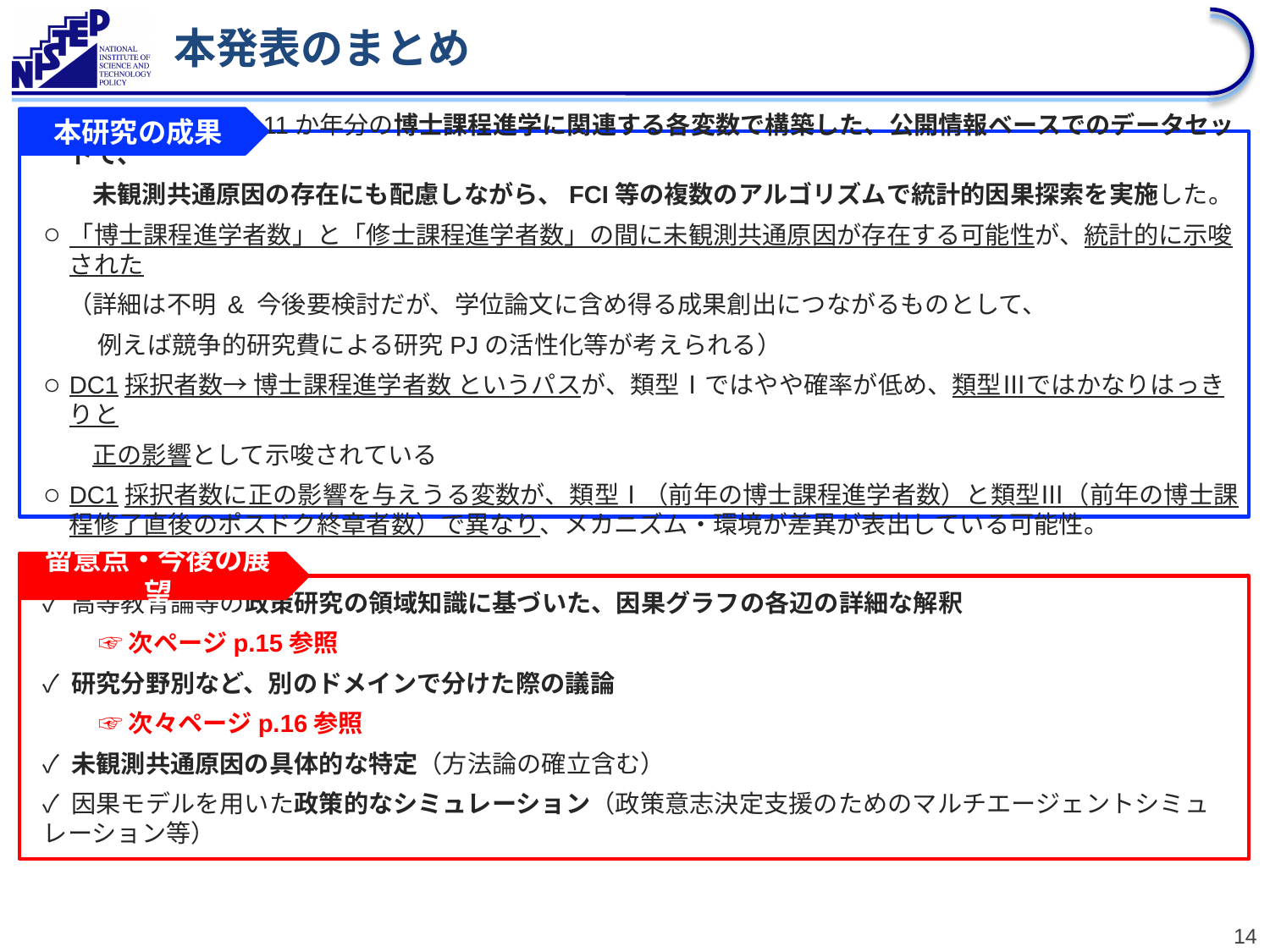

# 本発表のまとめ
本研究の成果
全86の国立大学11か年分の博士課程進学に関連する各変数で構築した、公開情報ベースでのデータセットで、
　　未観測共通原因の存在にも配慮しながら、FCI等の複数のアルゴリズムで統計的因果探索を実施した。
「博士課程進学者数」と「修士課程進学者数」の間に未観測共通原因が存在する可能性が、統計的に示唆された
　（詳細は不明 & 今後要検討だが、学位論文に含め得る成果創出につながるものとして、
　　 例えば競争的研究費による研究PJの活性化等が考えられる）
DC1採択者数→ 博士課程進学者数 というパスが、類型Ⅰではやや確率が低め、類型Ⅲではかなりはっきりと
　　正の影響として示唆されている
DC1採択者数に正の影響を与えうる変数が、類型Ⅰ（前年の博士課程進学者数）と類型Ⅲ（前年の博士課程修了直後のポスドク終章者数）で異なり、メカニズム・環境が差異が表出している可能性。
留意点・今後の展望
✓ 高等教育論等の政策研究の領域知識に基づいた、因果グラフの各辺の詳細な解釈
　　 ☞ 次ページp.15参照
✓ 研究分野別など、別のドメインで分けた際の議論
　　 ☞ 次々ページp.16参照
✓ 未観測共通原因の具体的な特定（方法論の確立含む）
✓ 因果モデルを用いた政策的なシミュレーション（政策意志決定支援のためのマルチエージェントシミュレーション等）
14